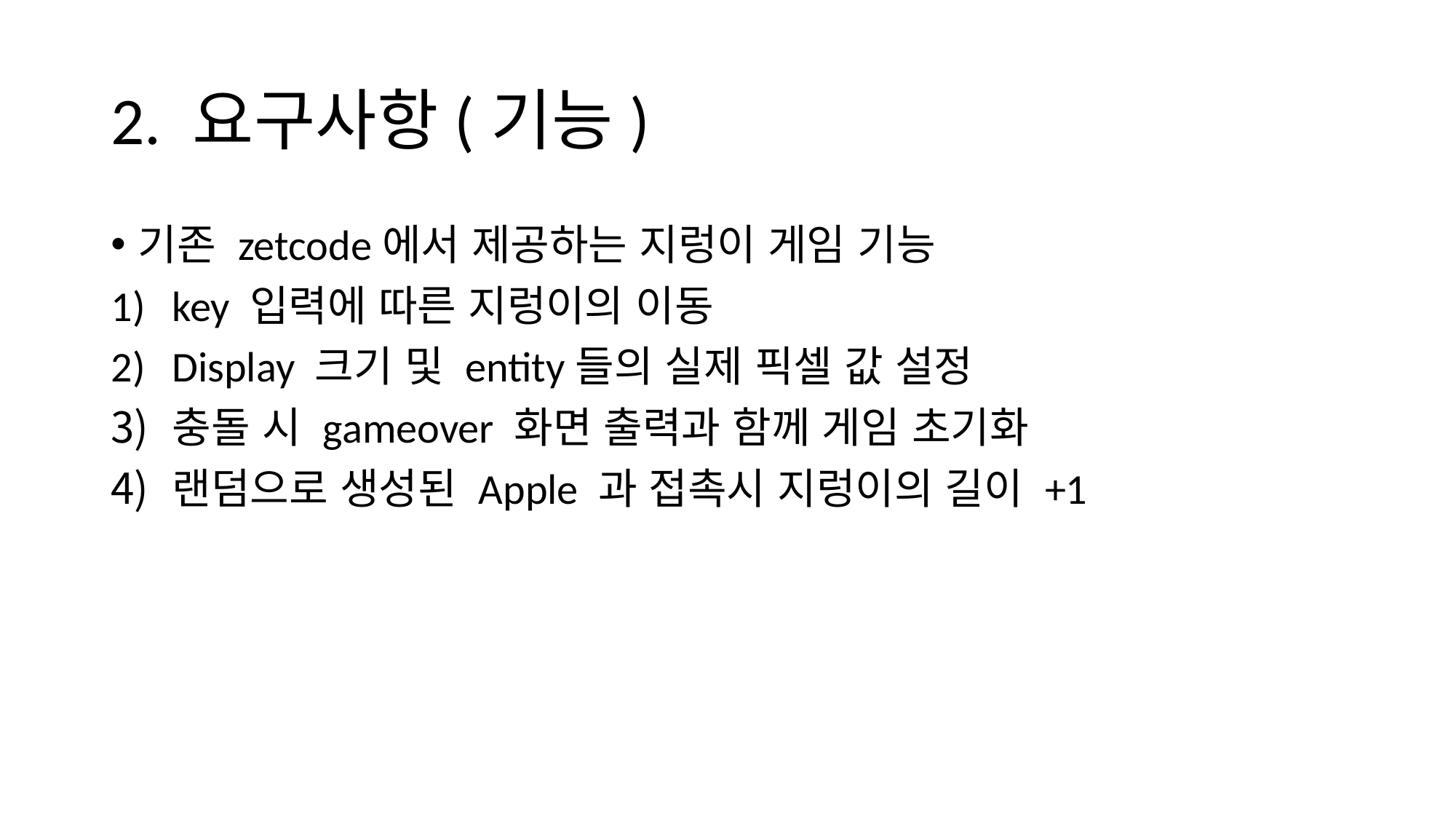

# 2. 요구사항(기능)
기존 zetcode에서 제공하는 지렁이 게임 기능
key 입력에 따른 지렁이의 이동
Display 크기 및 entity들의 실제 픽셀 값 설정
충돌 시 gameover 화면 출력과 함께 게임 초기화
랜덤으로 생성된 Apple 과 접촉시 지렁이의 길이 +1